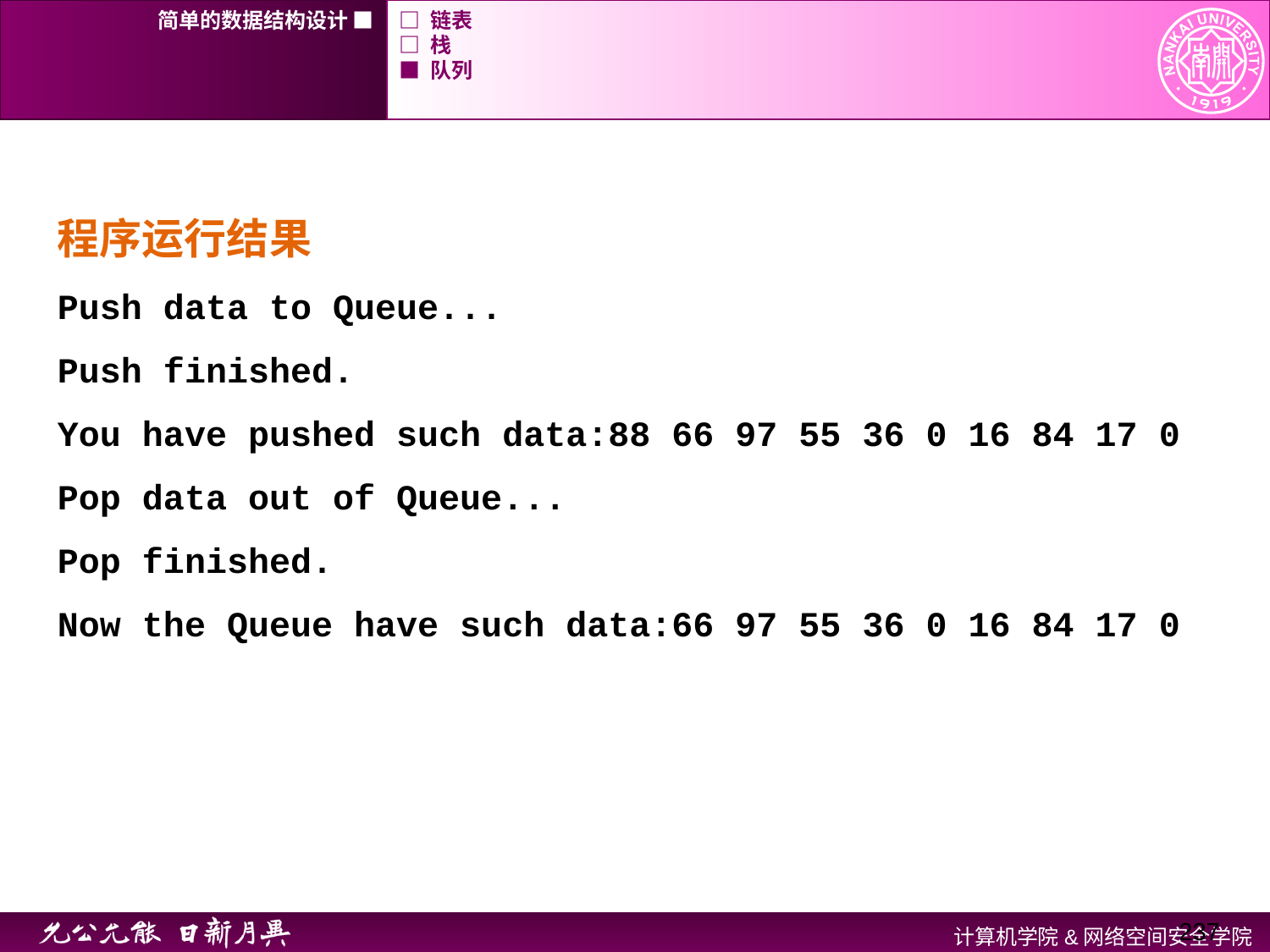

简单的数据结构设计 ■
□ 链表
□ 栈
■ 队列

程序运行结果
Push data to Queue...
Push finished.
You have pushed such data:88 66 97 55 36 0 16 84 17 0
Pop data out of Queue...
Pop finished.
Now the Queue have such data:66 97 55 36 0 16 84 17 0
237